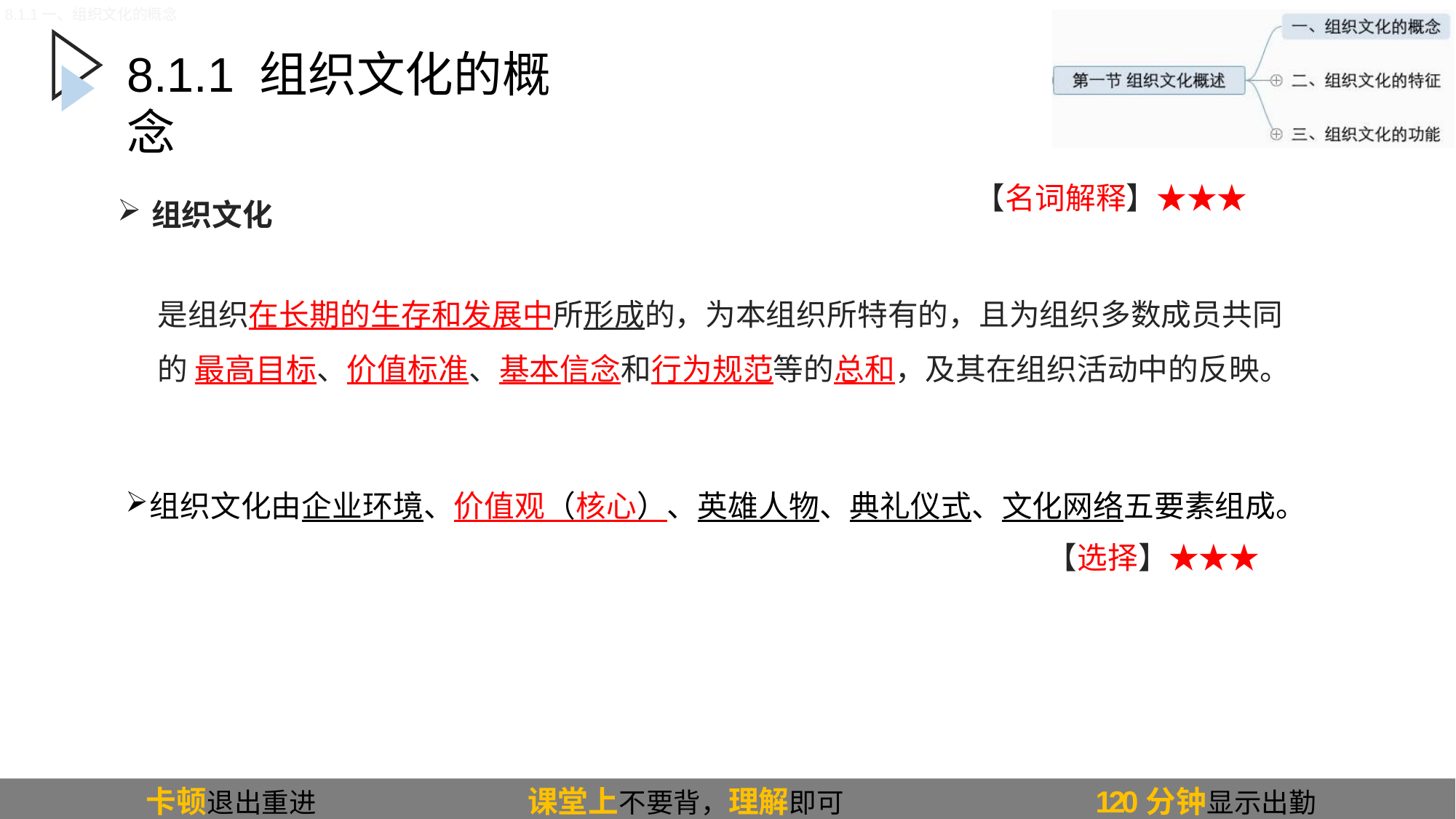

8.1.1一、组织文化的概念

# 8.1.1 组织文化的概念
【名词解释】★★★
组织文化
是组织在长期的生存和发展中所形成的，为本组织所特有的，且为组织多数成员共同的 最高目标、价值标准、基本信念和行为规范等的总和，及其在组织活动中的反映。

组织文化由企业环境、价值观（核心）、英雄人物、典礼仪式、文化网络五要素组成。
【选择】★★★
卡顿退出重进
课堂上不要背，理解即可
120分钟显示出勤